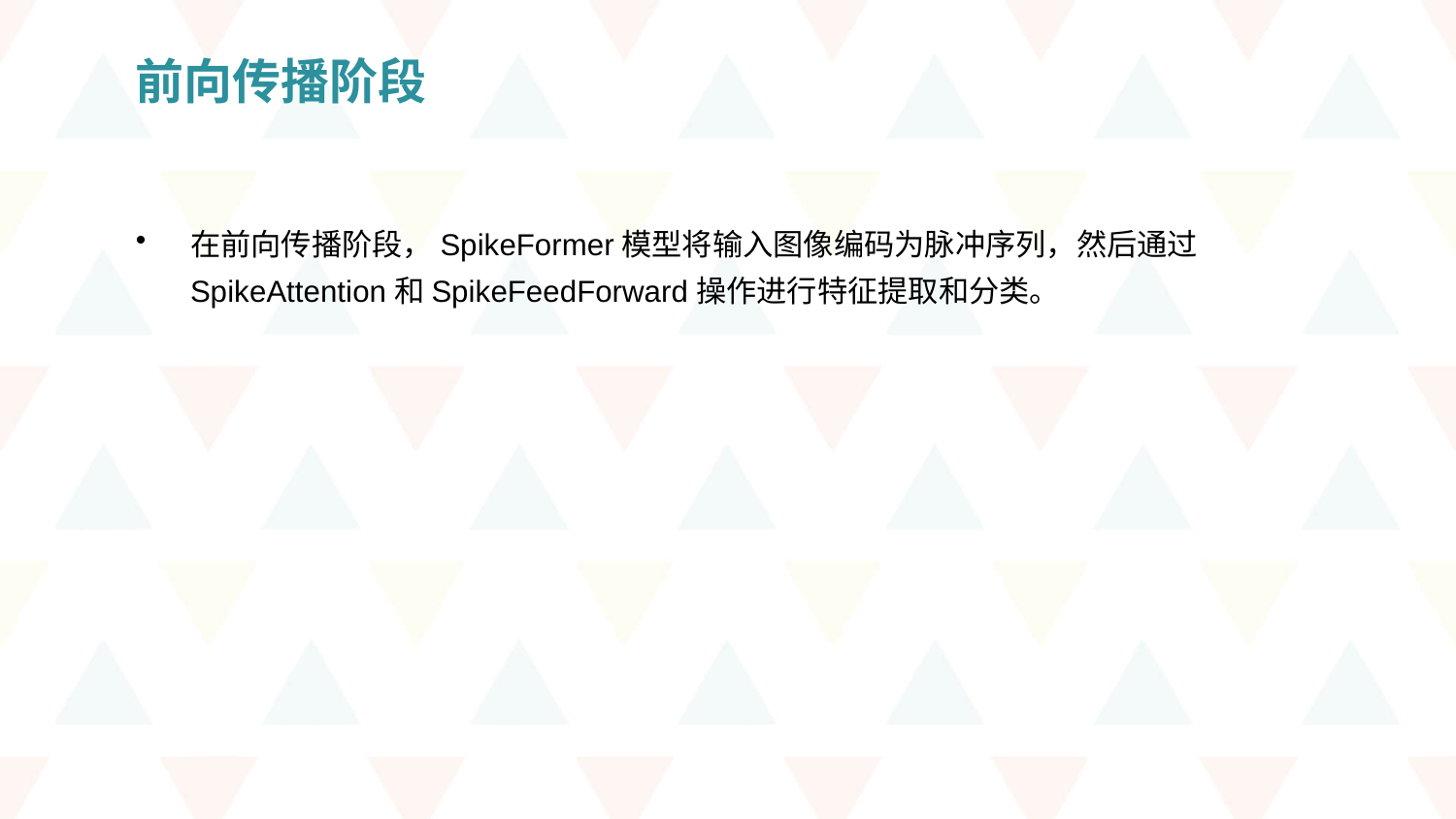

前向传播阶段
在前向传播阶段，SpikeFormer模型将输入图像编码为脉冲序列，然后通过SpikeAttention和SpikeFeedForward操作进行特征提取和分类。